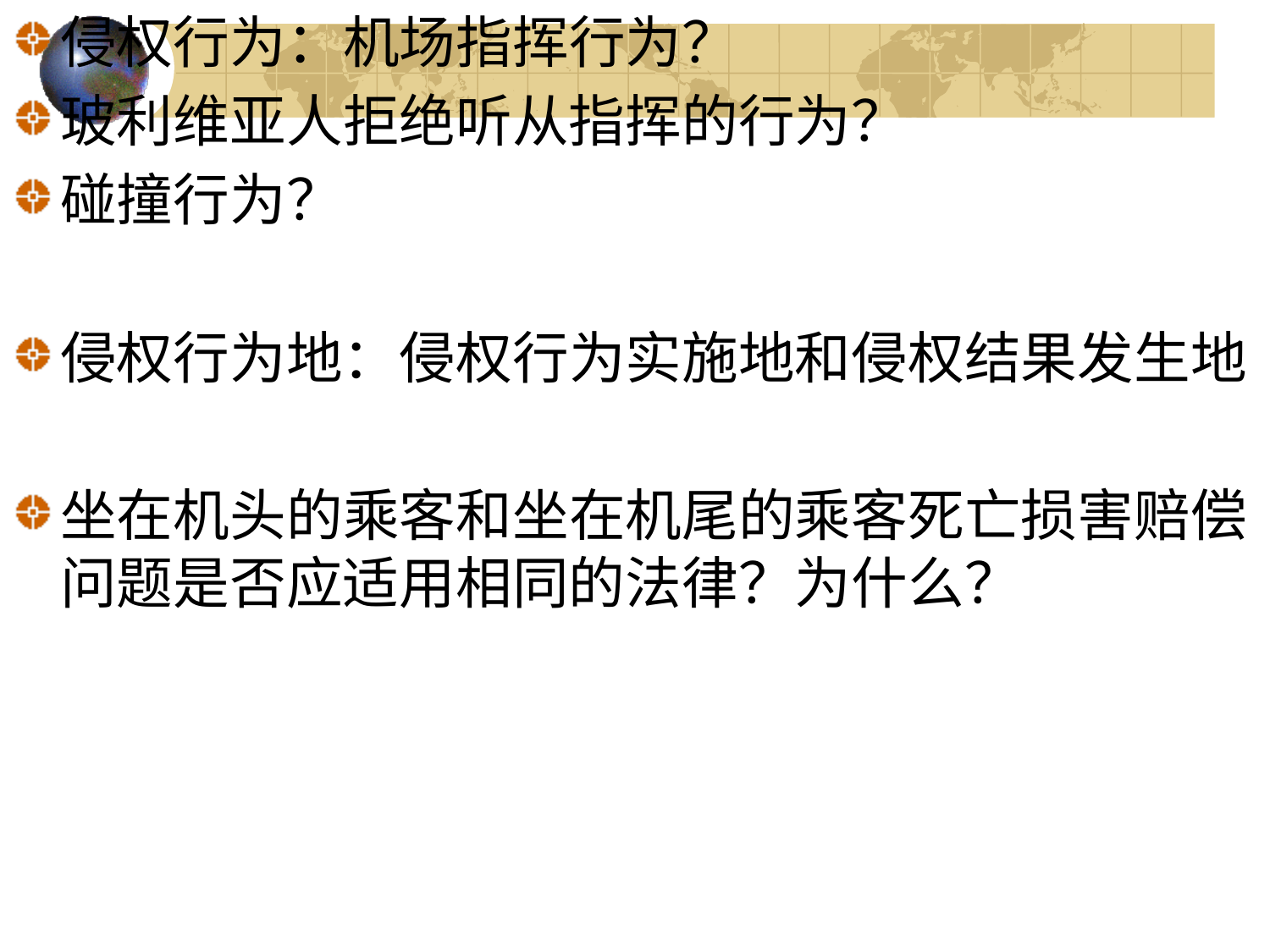

侵权行为：机场指挥行为？
玻利维亚人拒绝听从指挥的行为？
碰撞行为？

侵权行为地：侵权行为实施地和侵权结果发生地

坐在机头的乘客和坐在机尾的乘客死亡损害赔偿问题是否应适用相同的法律？为什么？